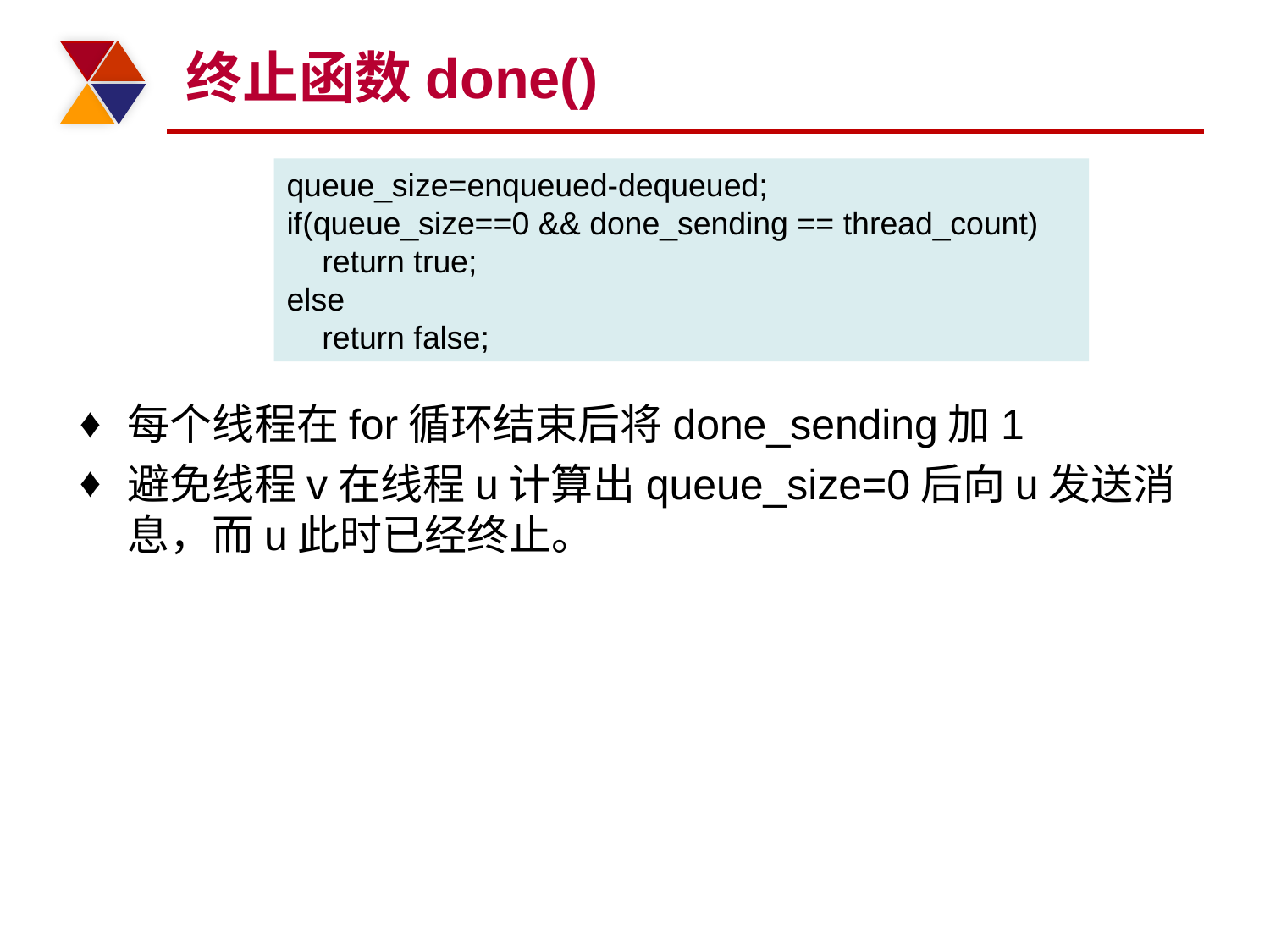

# 终止函数done()
queue_size=enqueued-dequeued;
if(queue_size==0 && done_sending == thread_count)
    return true;
else
    return false;
每个线程在for循环结束后将done_sending加1
避免线程v在线程u计算出queue_size=0后向u发送消息，而u此时已经终止。